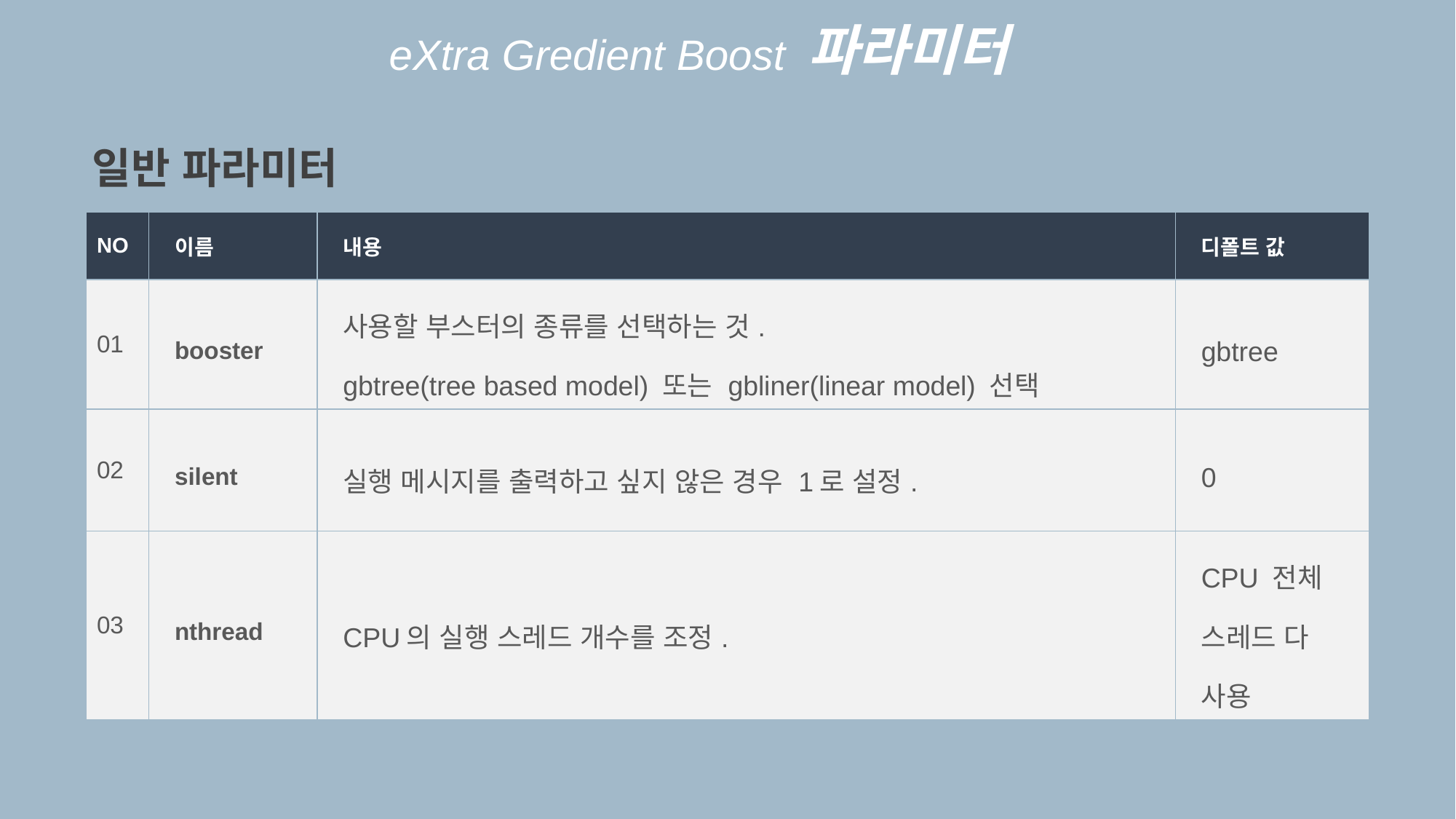

eXtra Gredient Boost 파라미터
일반 파라미터
| NO | 이름 | 내용 | 디폴트 값 |
| --- | --- | --- | --- |
| 01 | booster | 사용할 부스터의 종류를 선택하는 것. gbtree(tree based model) 또는 gbliner(linear model) 선택 | gbtree |
| 02 | silent | 실행 메시지를 출력하고 싶지 않은 경우 1로 설정. | 0 |
| 03 | nthread | CPU의 실행 스레드 개수를 조정. | CPU 전체 스레드 다 사용 |